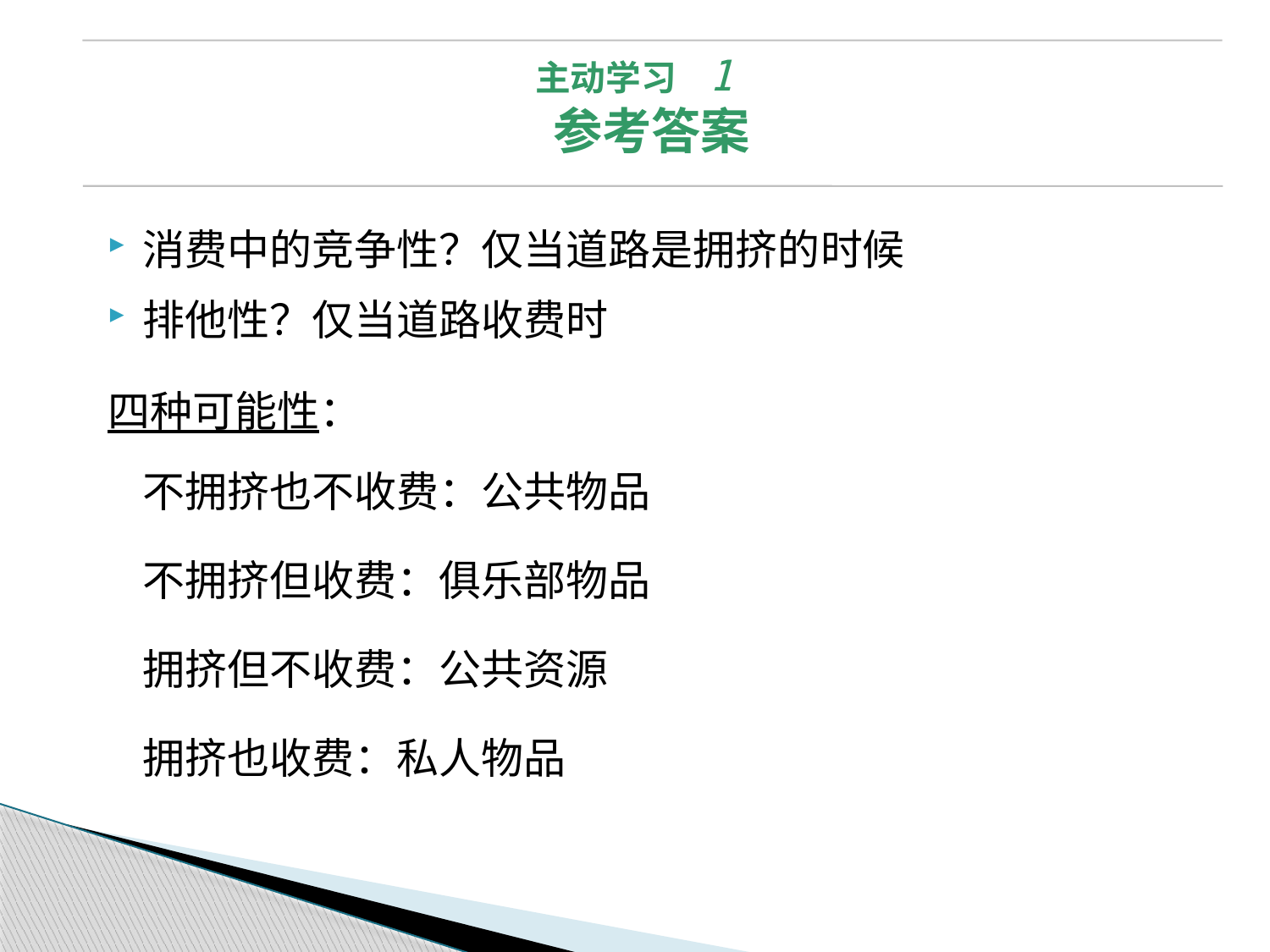

主动学习   1
参考答案
消费中的竞争性？仅当道路是拥挤的时候
排他性？仅当道路收费时
四种可能性：
	不拥挤也不收费：公共物品
	不拥挤但收费：俱乐部物品
	拥挤但不收费：公共资源
	拥挤也收费：私人物品